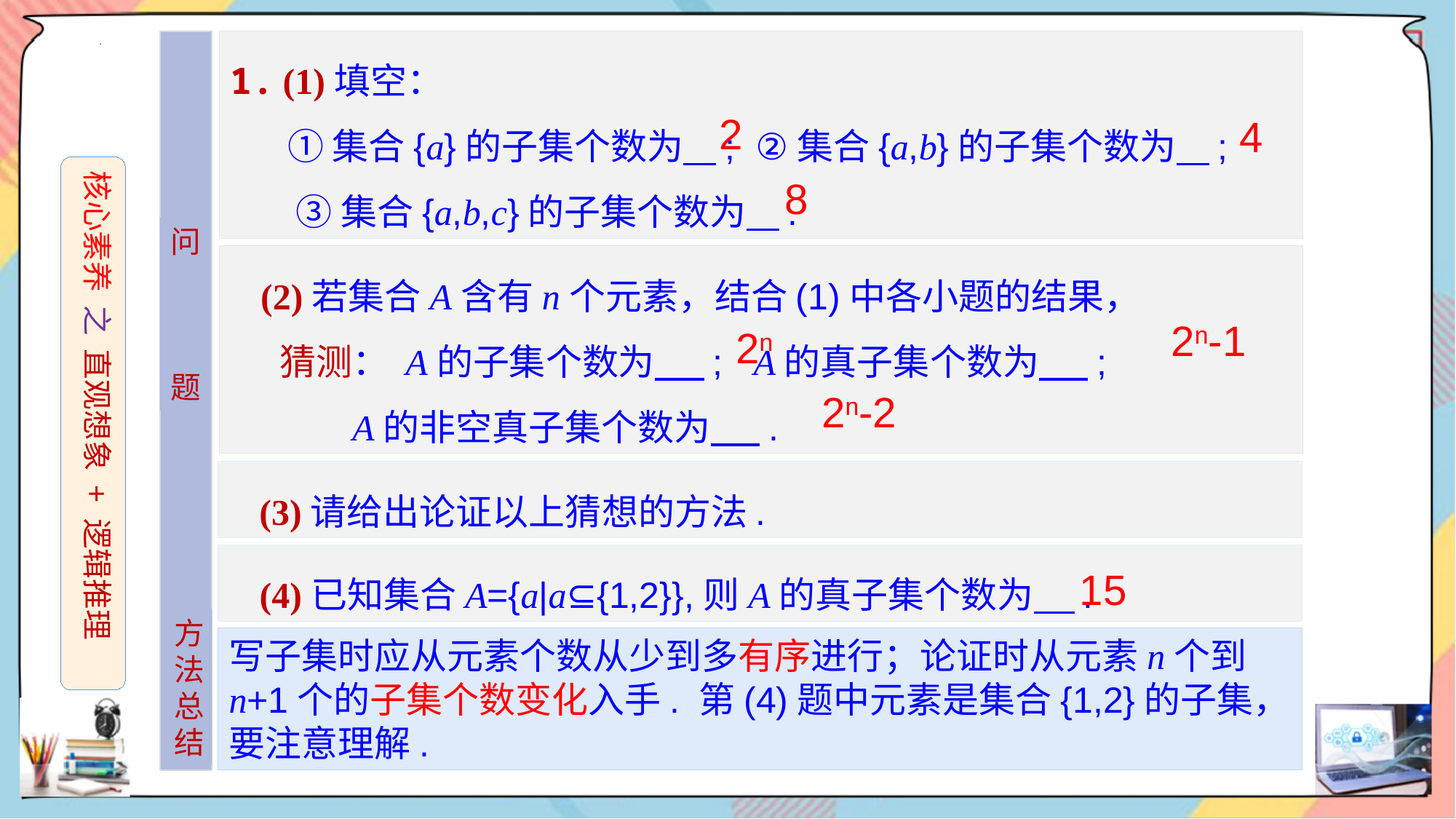

1. (1)填空：
       ①集合{a}的子集个数为    ;  ②集合{a,b}的子集个数为    ;
        ③集合{a,b,c}的子集个数为    .
2
4
核心素养  之  直观想象 + 逻辑推理
8
问

题
   (2)若集合A含有n个元素，结合(1)中各小题的结果，
     猜测： A的子集个数为      ;   A的真子集个数为      ;
            A的非空真子集个数为      .
2n-1
2n
2n-2
   (3)请给出论证以上猜想的方法.
   (4)已知集合A={a|a⊆{1,2}},则A的真子集个数为     .
15
方法总结
写子集时应从元素个数从少到多有序进行；论证时从元素n个到n+1个的子集个数变化入手. 第(4)题中元素是集合{1,2}的子集，要注意理解.